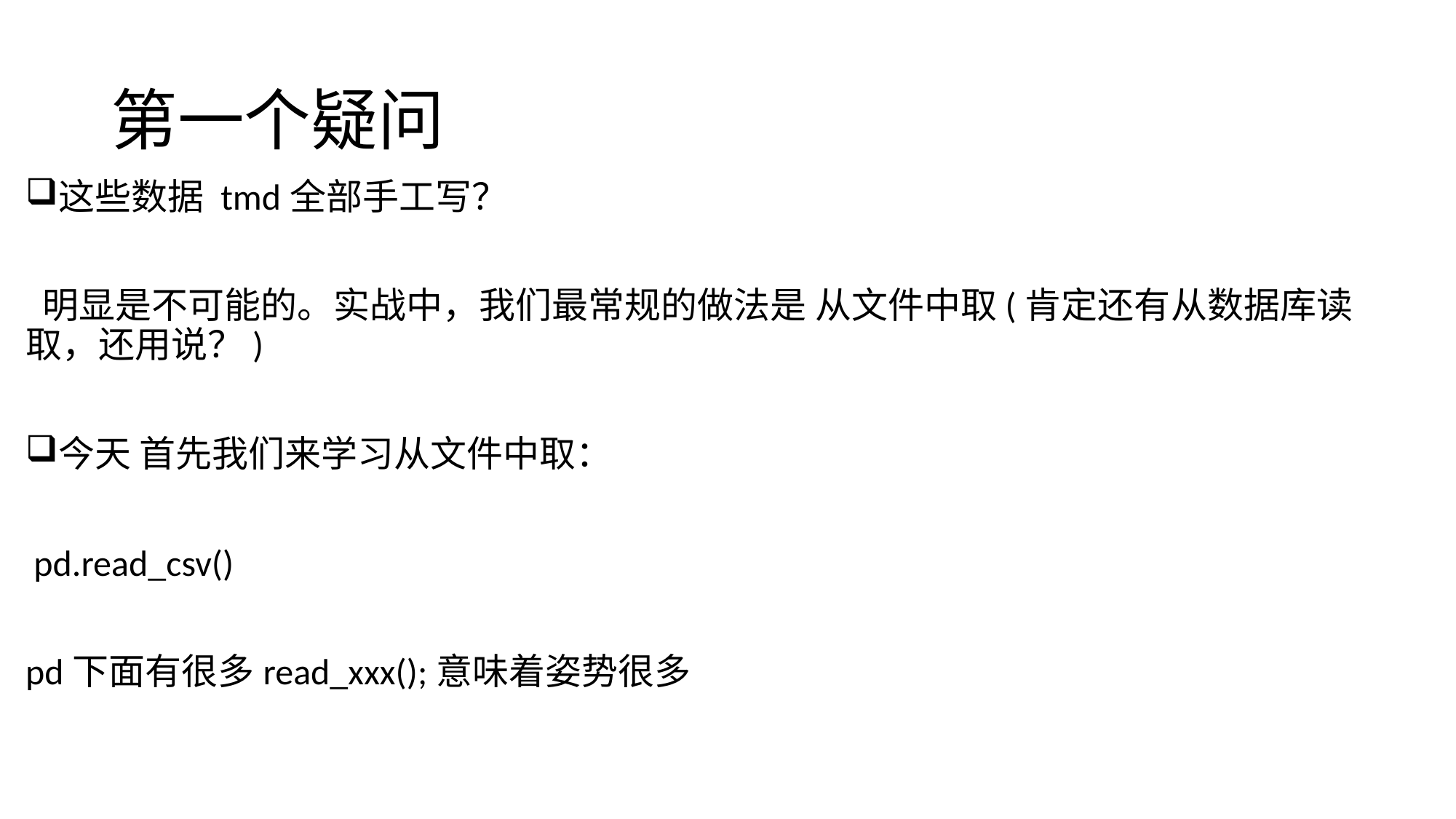

# 第一个疑问
这些数据 tmd全部手工写？

 明显是不可能的。实战中，我们最常规的做法是 从文件中取(肯定还有从数据库读取，还用说？)

今天 首先我们来学习从文件中取：

 pd.read_csv()

pd下面有很多read_xxx();意味着姿势很多